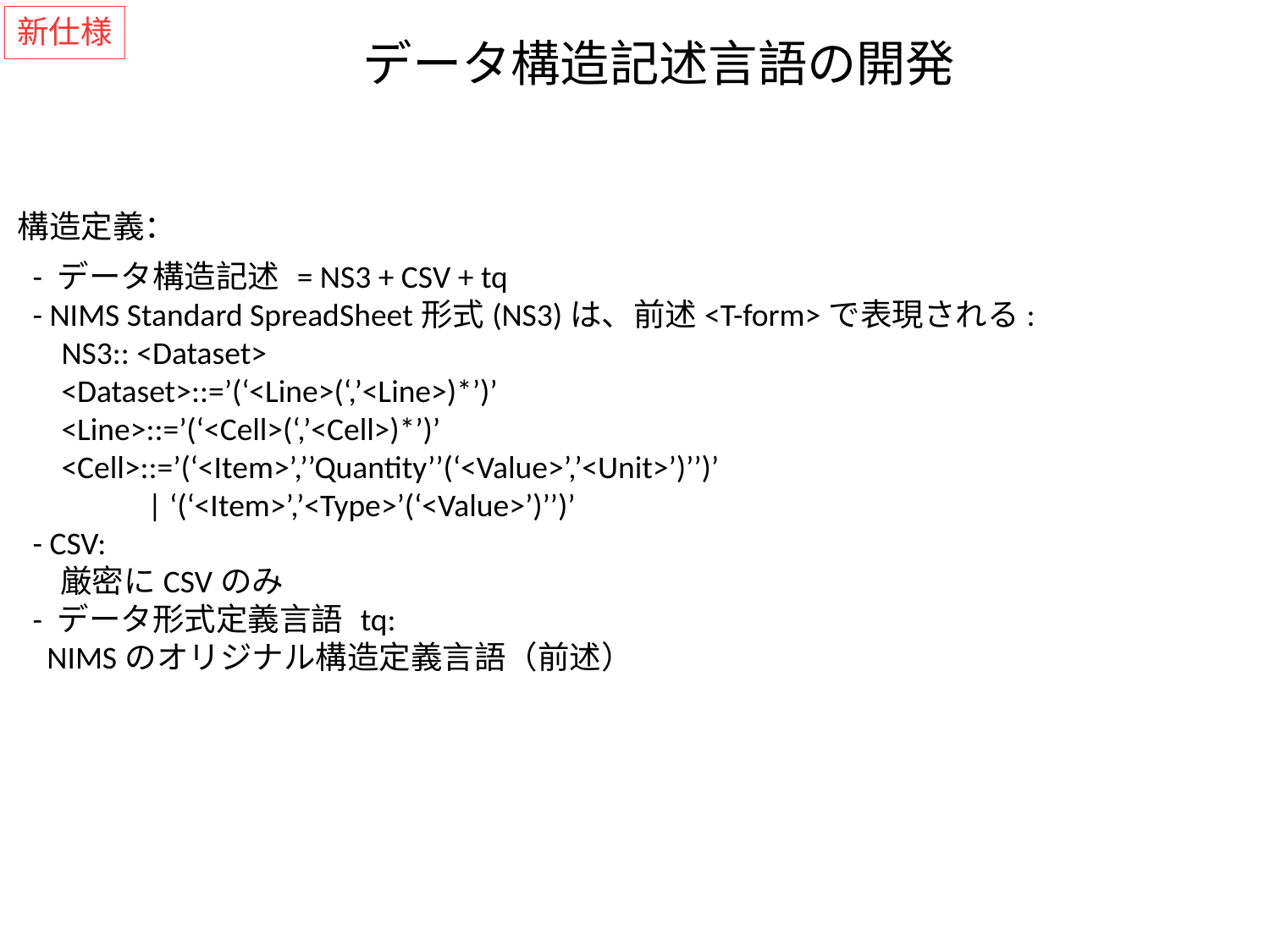

新仕様
データ構造記述言語の開発
構造定義：
- データ構造記述 = NS3 + CSV + tq
- NIMS Standard SpreadSheet形式(NS3)は、前述<T-form>で表現される:
    NS3:: <Dataset>
    <Dataset>::=’(‘<Line>(‘,’<Line>)*’)’
    <Line>::=’(‘<Cell>(‘,’<Cell>)*’)’
    <Cell>::=’(‘<Item>’,’’Quantity’’(‘<Value>’,’<Unit>’)’’)’
                | ‘(‘<Item>’,’<Type>’(‘<Value>’)’’)’
- CSV:
  厳密にCSVのみ
- データ形式定義言語 tq:
  NIMSのオリジナル構造定義言語（前述）